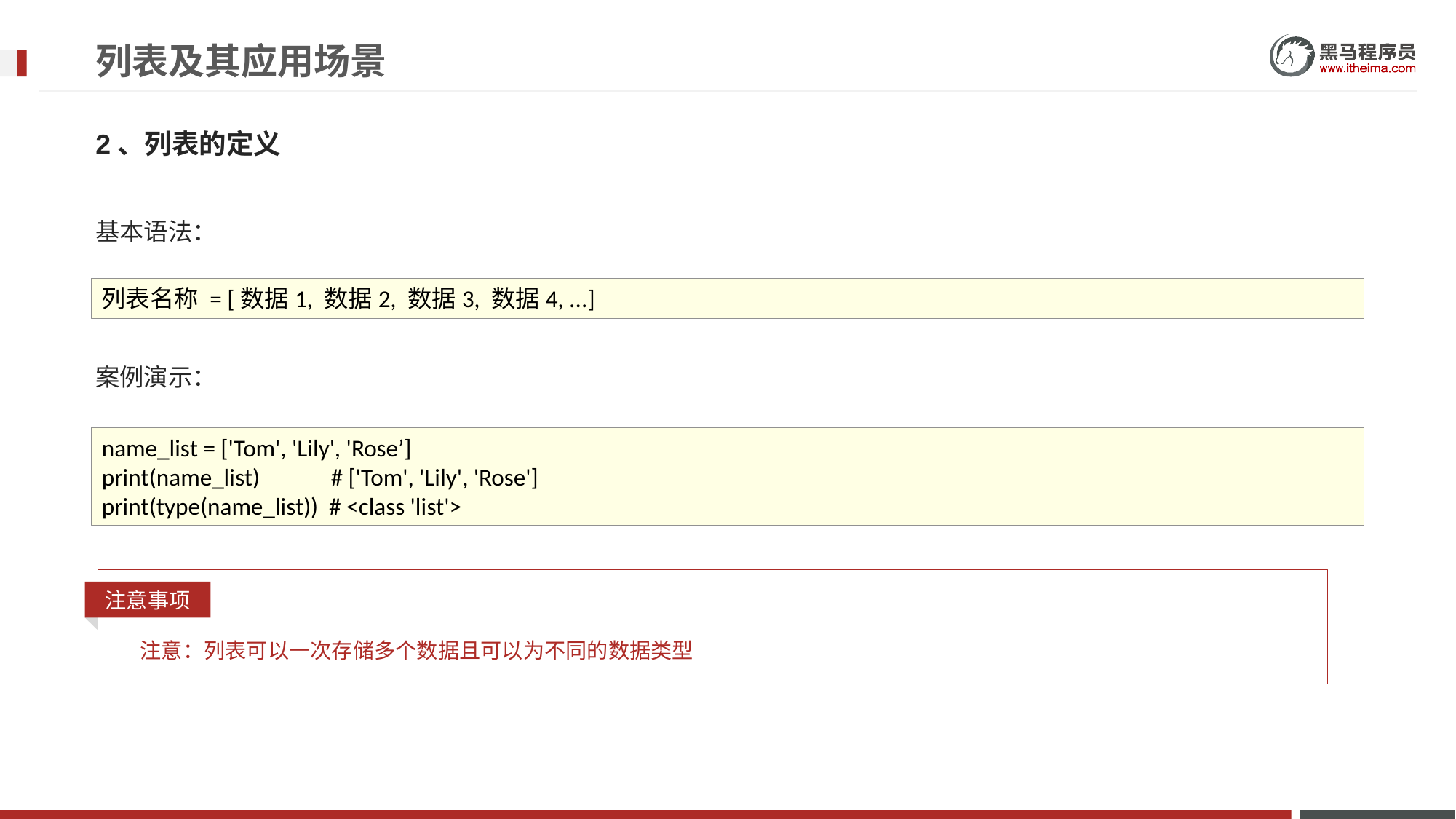

# 列表及其应用场景
2、列表的定义
基本语法：

案例演示：
列表名称 = [数据1, 数据2, 数据3, 数据4, ...]
name_list = ['Tom', 'Lily', 'Rose’]
print(name_list)             # ['Tom', 'Lily', 'Rose']
print(type(name_list))  # <class 'list'>

注意事项

注意：列表可以一次存储多个数据且可以为不同的数据类型